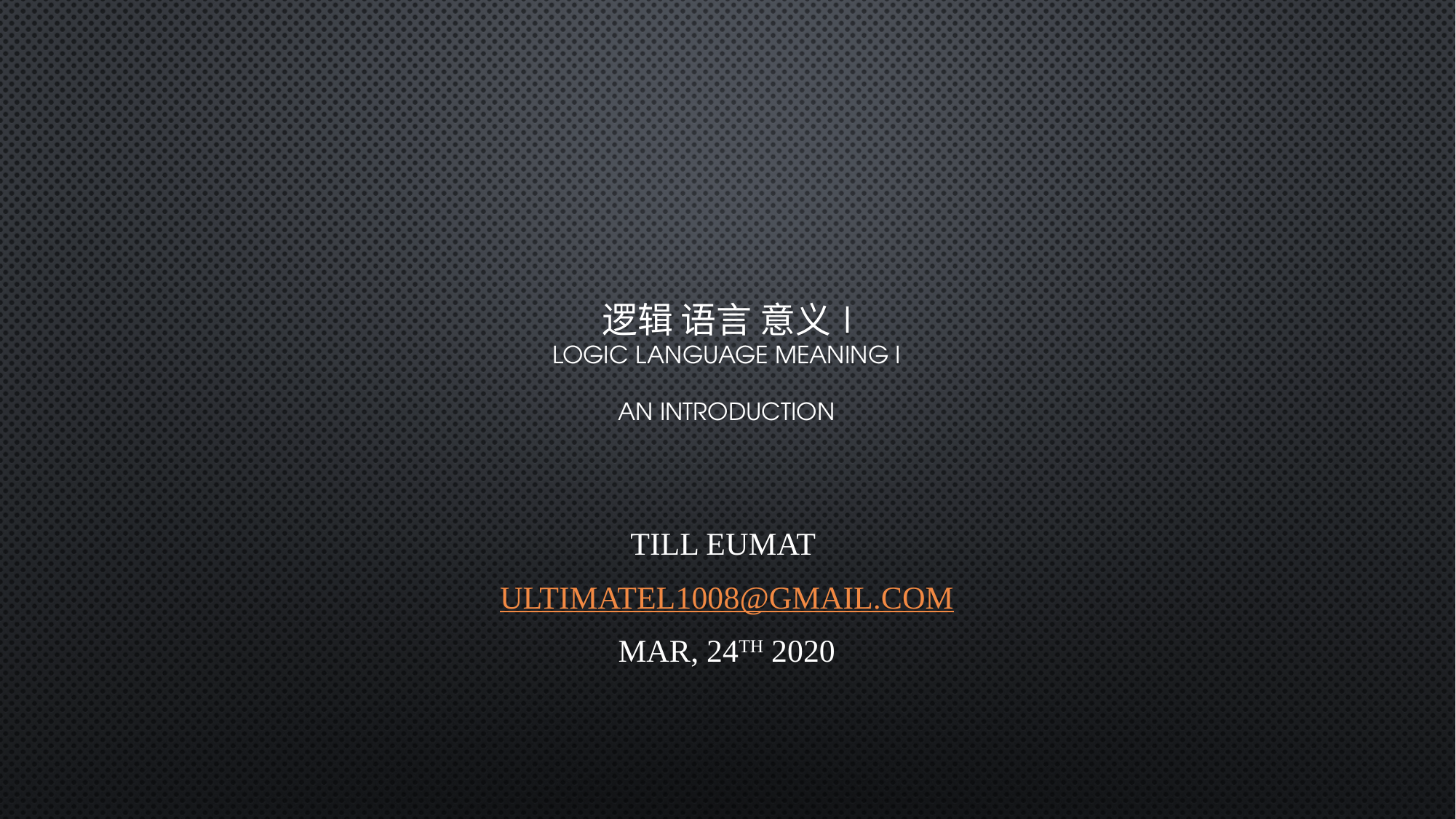

# 逻辑 语言 意义 I Logic Language Meaning I An Introduction

Till Eumat
ultimatel1008@gmail.com
Mar, 24th 2020